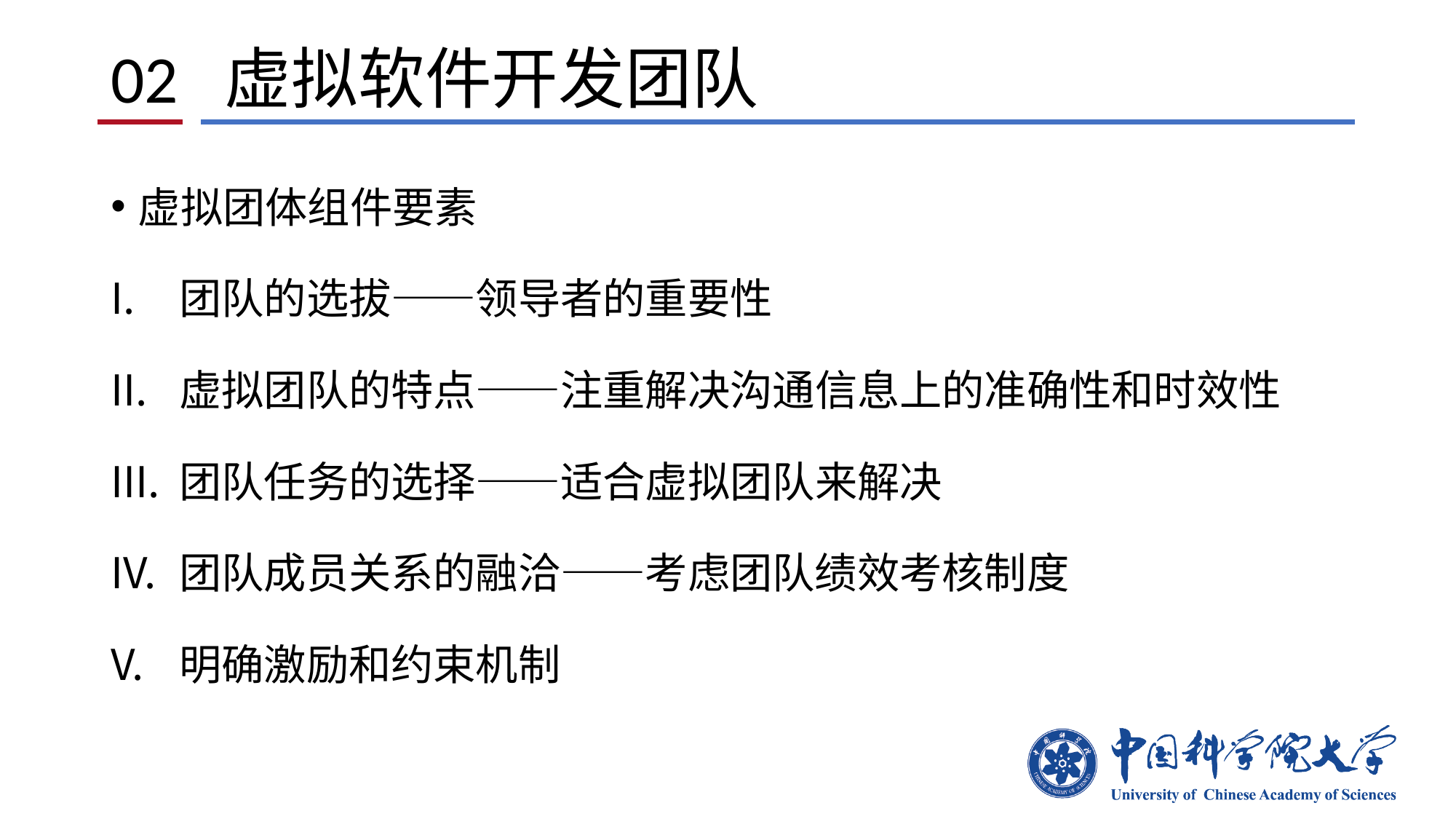

# 02  虚拟软件开发团队
虚拟团体组件要素
团队的选拔——领导者的重要性
虚拟团队的特点——注重解决沟通信息上的准确性和时效性
团队任务的选择——适合虚拟团队来解决
团队成员关系的融洽——考虑团队绩效考核制度
明确激励和约束机制